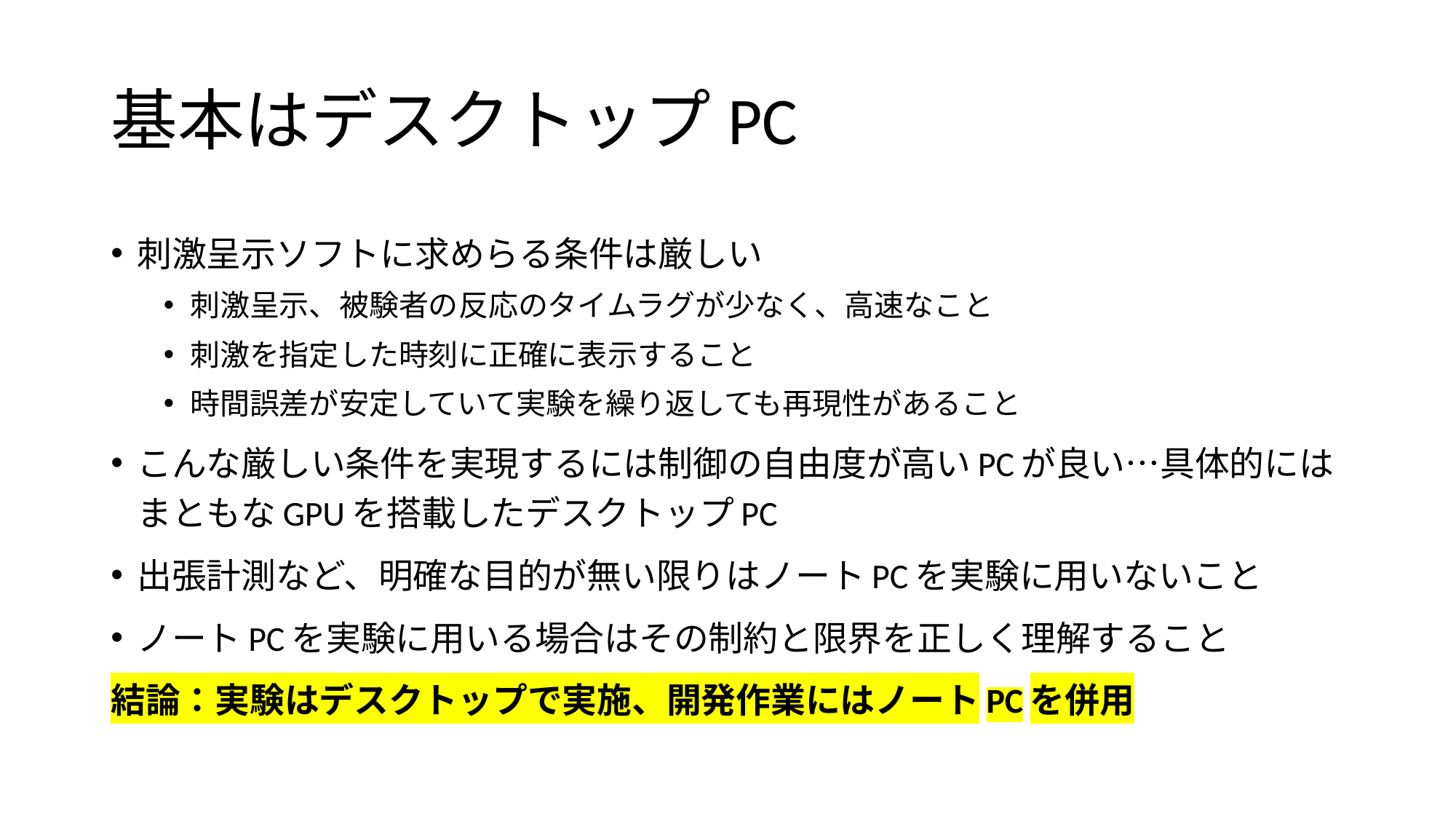

# 基本はデスクトップPC
刺激呈示ソフトに求めらる条件は厳しい
刺激呈示、被験者の反応のタイムラグが少なく、高速なこと
刺激を指定した時刻に正確に表示すること
時間誤差が安定していて実験を繰り返しても再現性があること
こんな厳しい条件を実現するには制御の自由度が高いPCが良い…具体的にはまともなGPUを搭載したデスクトップPC
出張計測など、明確な目的が無い限りはノートPCを実験に用いないこと
ノートPCを実験に用いる場合はその制約と限界を正しく理解すること
結論：実験はデスクトップで実施、開発作業にはノートPCを併用